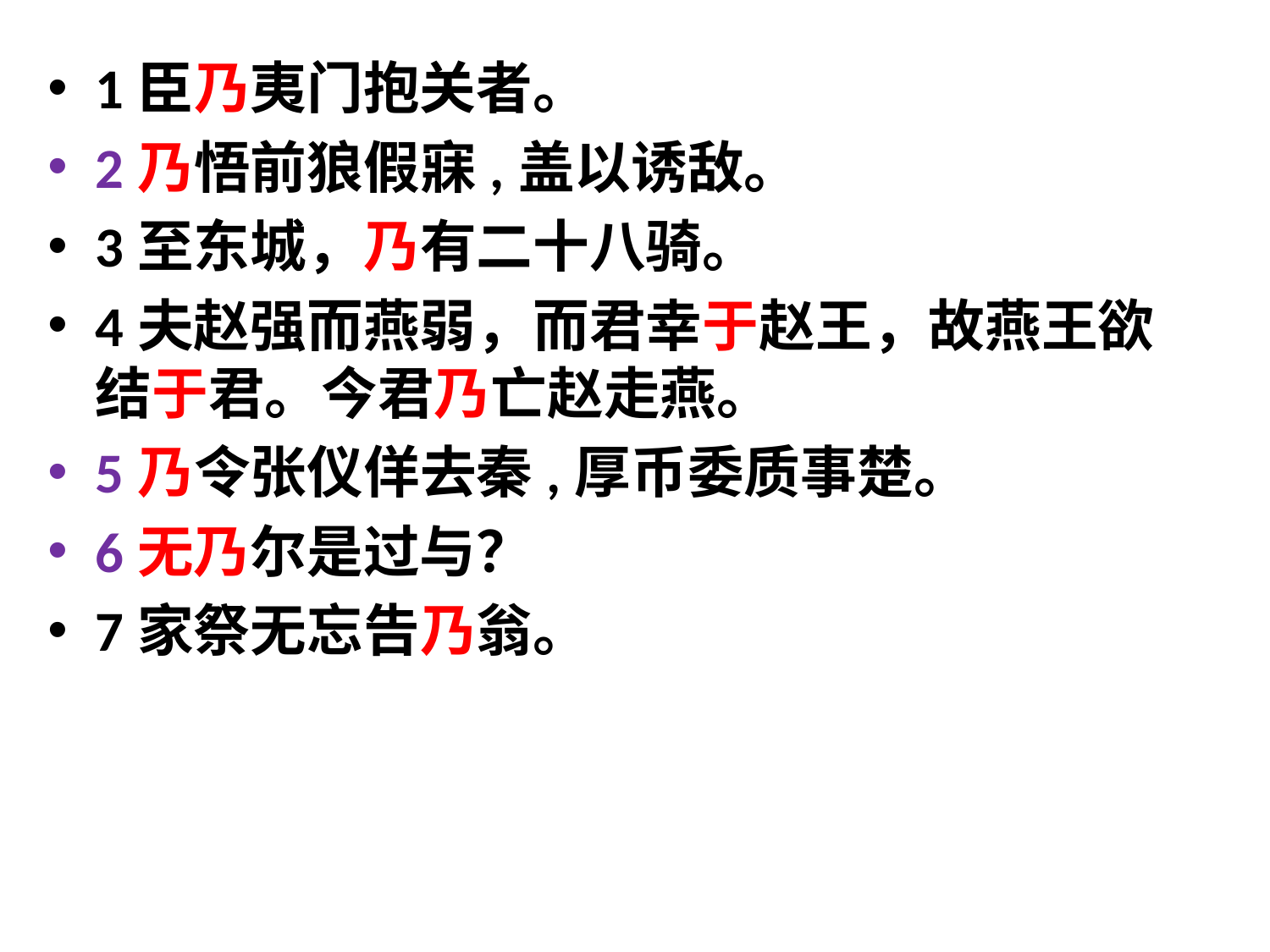

1臣乃夷门抱关者。
2乃悟前狼假寐,盖以诱敌。
3至东城，乃有二十八骑。
4夫赵强而燕弱，而君幸于赵王，故燕王欲结于君。今君乃亡赵走燕。
5乃令张仪佯去秦,厚币委质事楚。
6无乃尔是过与？
7家祭无忘告乃翁。